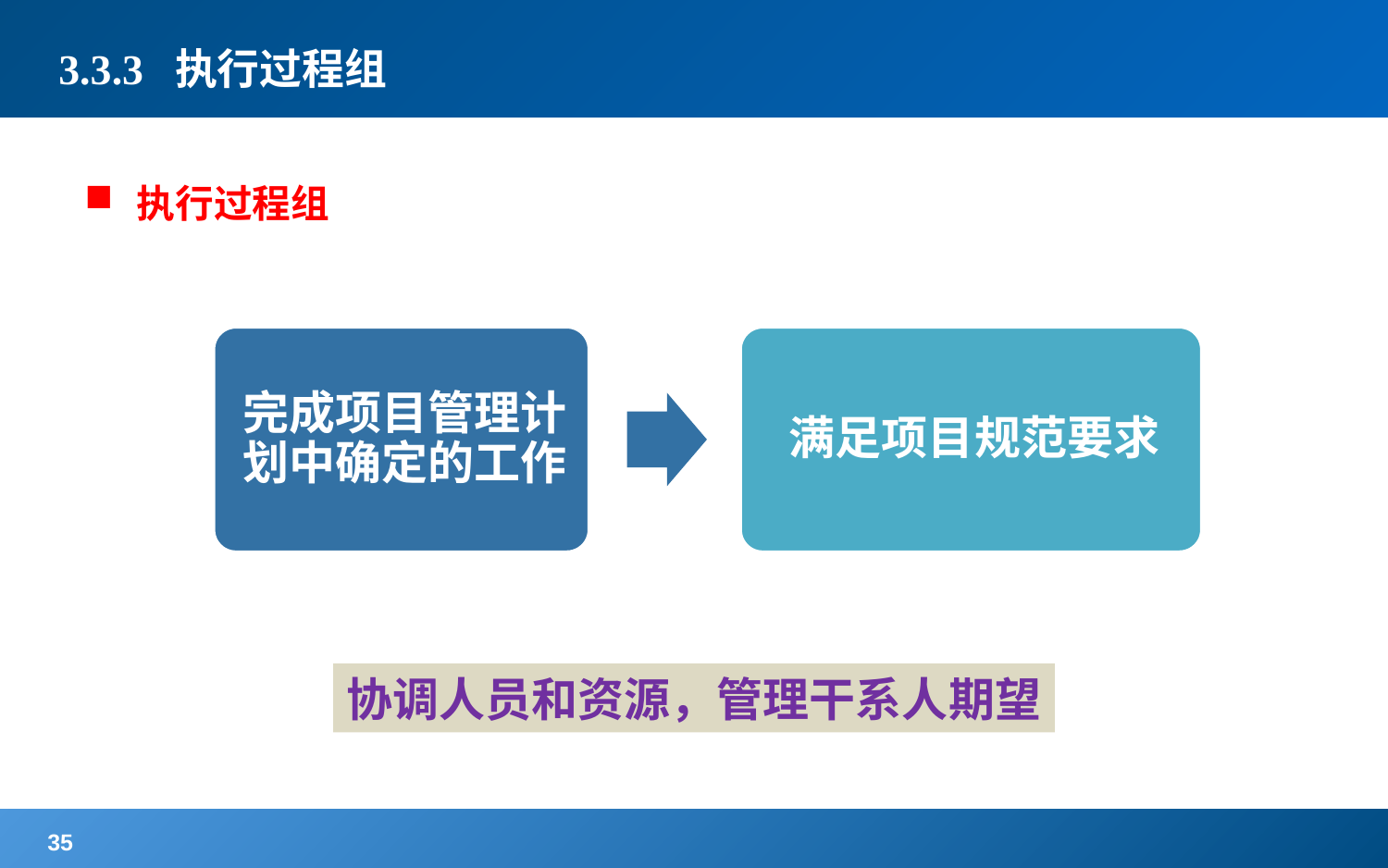

# 3.3.3  执行过程组
执行过程组

完成项目管理计划中确定的工作

满足项目规范要求
协调人员和资源，管理干系人期望